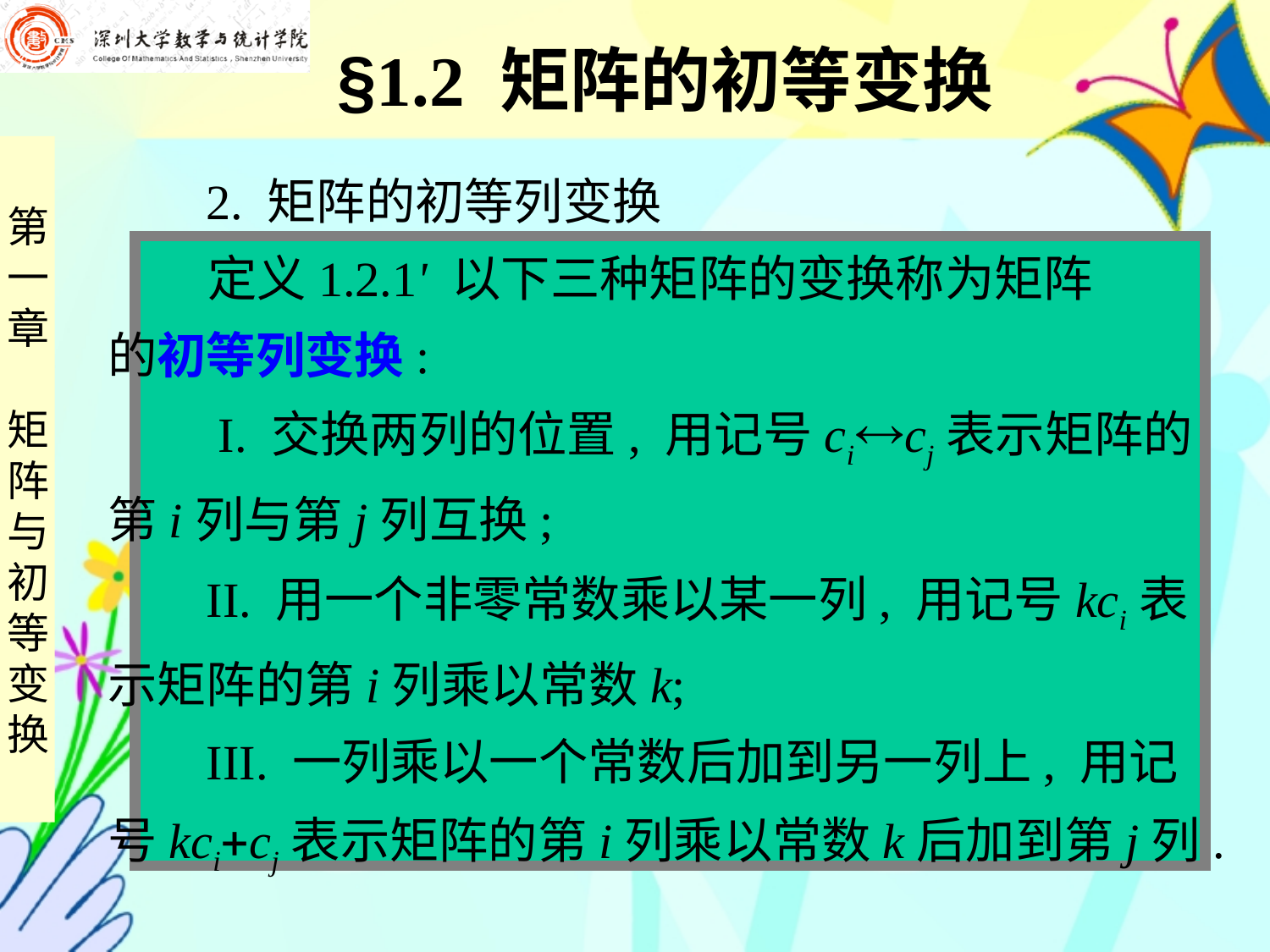

§1.2 矩阵的初等变换
        2. 矩阵的初等列变换
        定义1.2.1' 以下三种矩阵的变换称为矩阵
的初等列变换:
         I. 交换两列的位置, 用记号ci↔cj表示矩阵的
第i列与第j列互换;
        II. 用一个非零常数乘以某一列, 用记号kci表
示矩阵的第i列乘以常数k;
        III. 一列乘以一个常数后加到另一列上, 用记
号kci+cj表示矩阵的第i列乘以常数k后加到第j列.